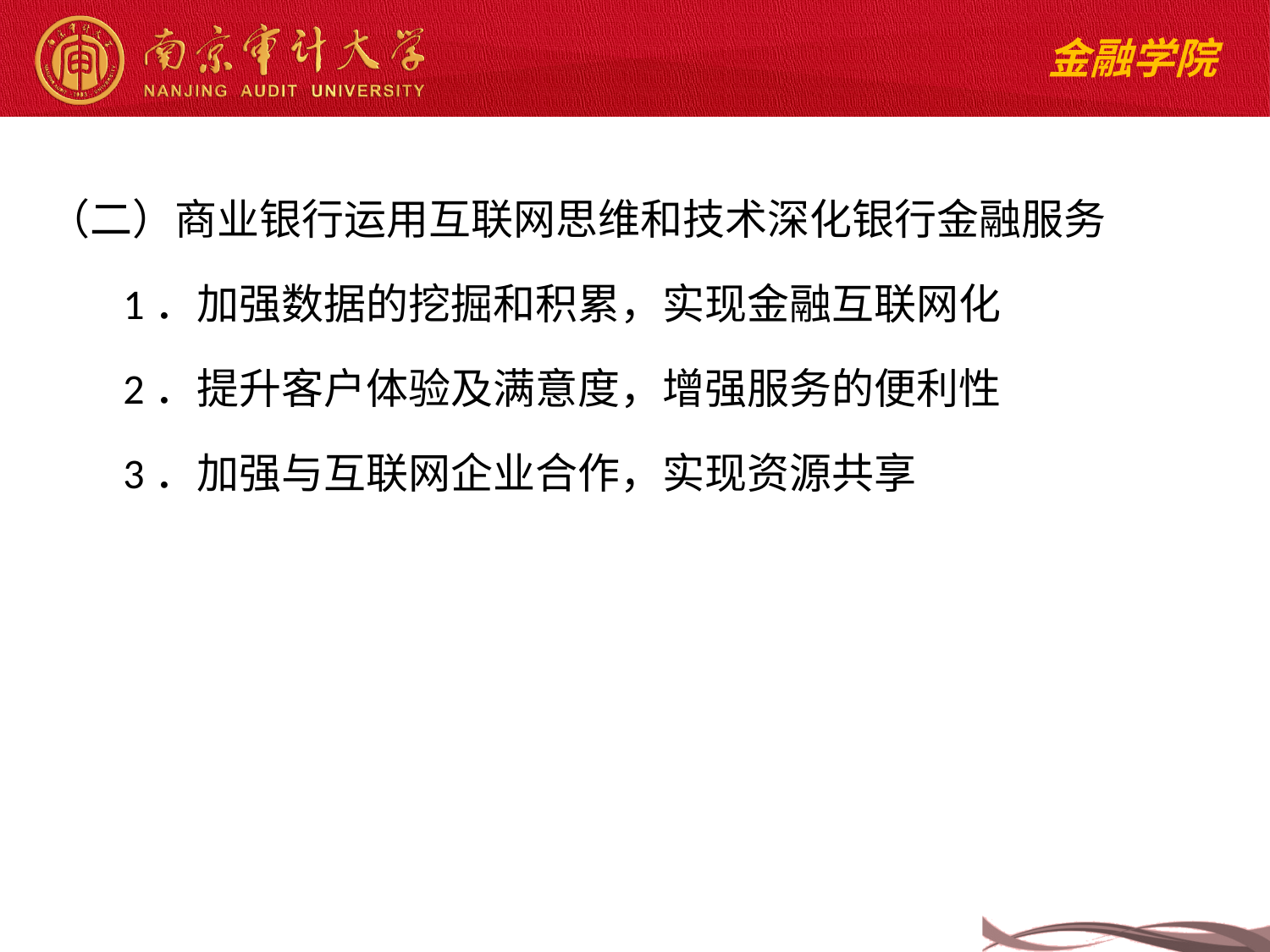

（二）商业银行运用互联网思维和技术深化银行金融服务
1．加强数据的挖掘和积累，实现金融互联网化
2．提升客户体验及满意度，增强服务的便利性
3．加强与互联网企业合作，实现资源共享